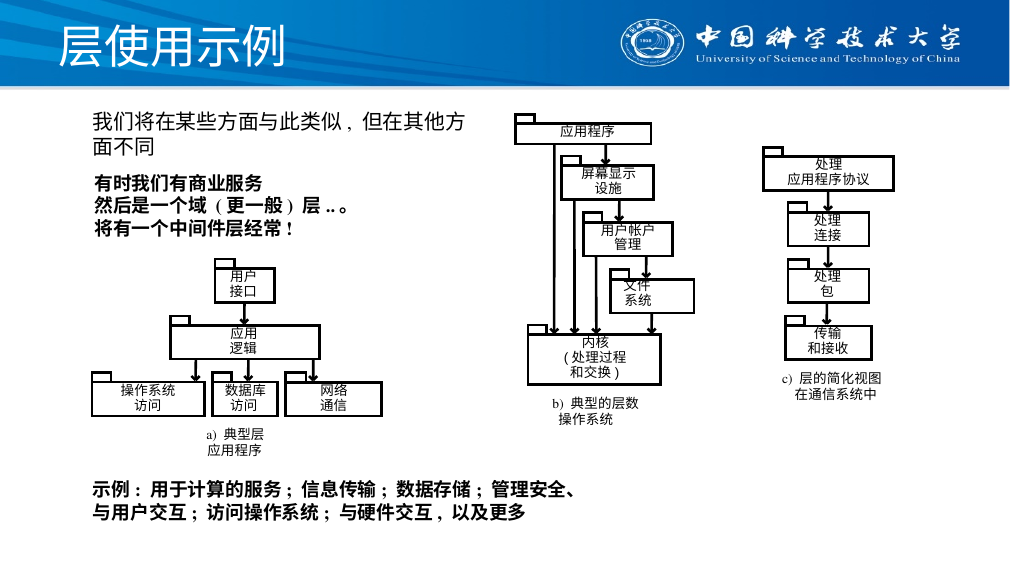

# 层使用示例
我们将在某些方面与此类似, 但在其他方面不同

应用程序

处理

应用程序协议

有时我们有商业服务
然后是一个域 (更一般) 层..。
将有一个中间件层经常!
屏幕显示

设施

处理

连接

用户帐户

管理

用户
处理

包

文件

系统
接口

应用

传输

和接收

内核

逻辑
(处理过程

和交换)
c) 层的简化视图

操作系统
数据库
网络

通信

在通信系统中
b) 典型的层数
访问
访问
操作系统
a) 典型层
应用程序
示例: 用于计算的服务; 信息传输; 数据存储; 管理安全、
与用户交互; 访问操作系统; 与硬件交互, 以及更多